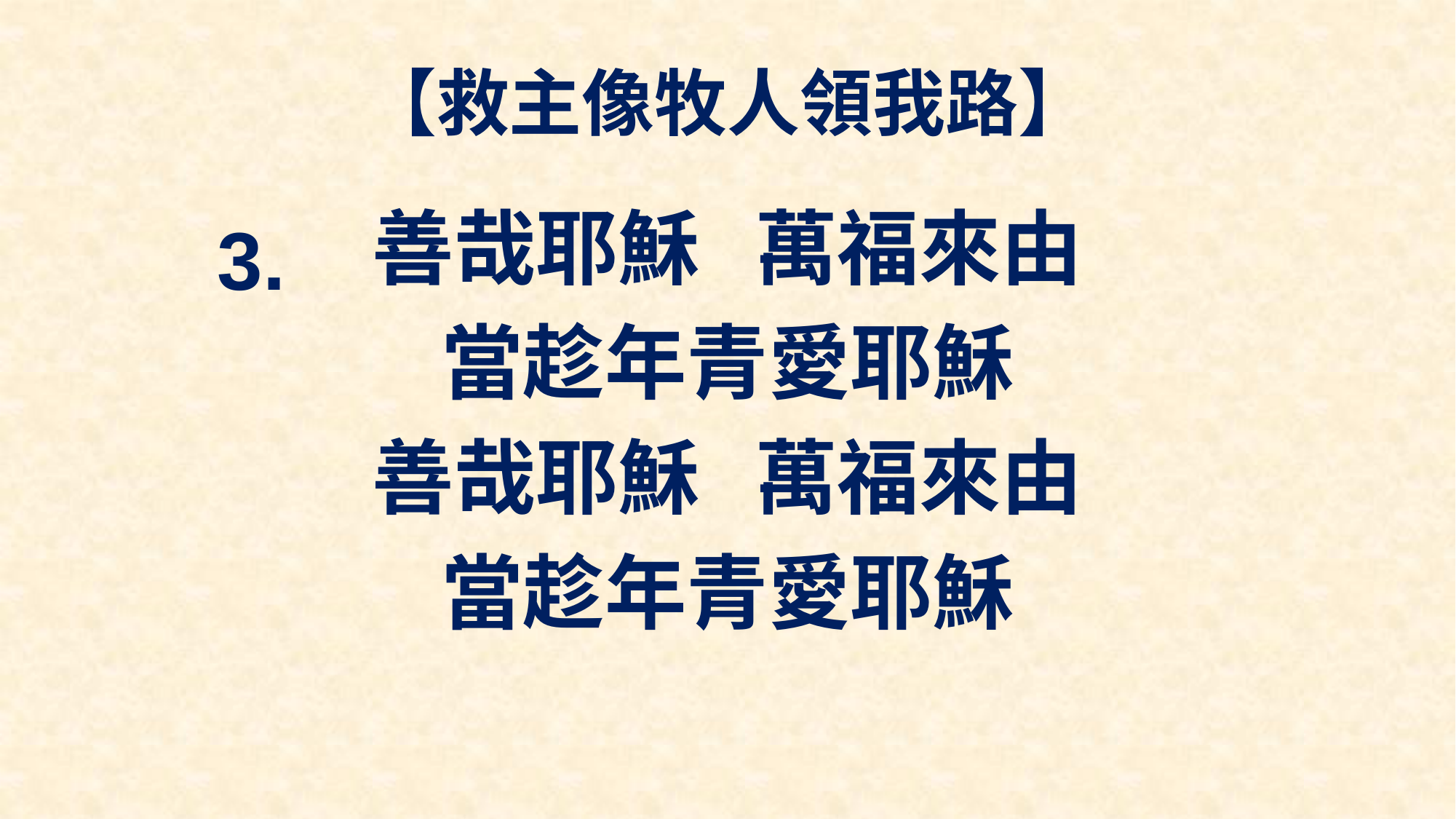

# 【救主像牧人領我路】
善哉耶穌   萬福來由
當趁年青愛耶穌
善哉耶穌   萬福來由
當趁年青愛耶穌
3.